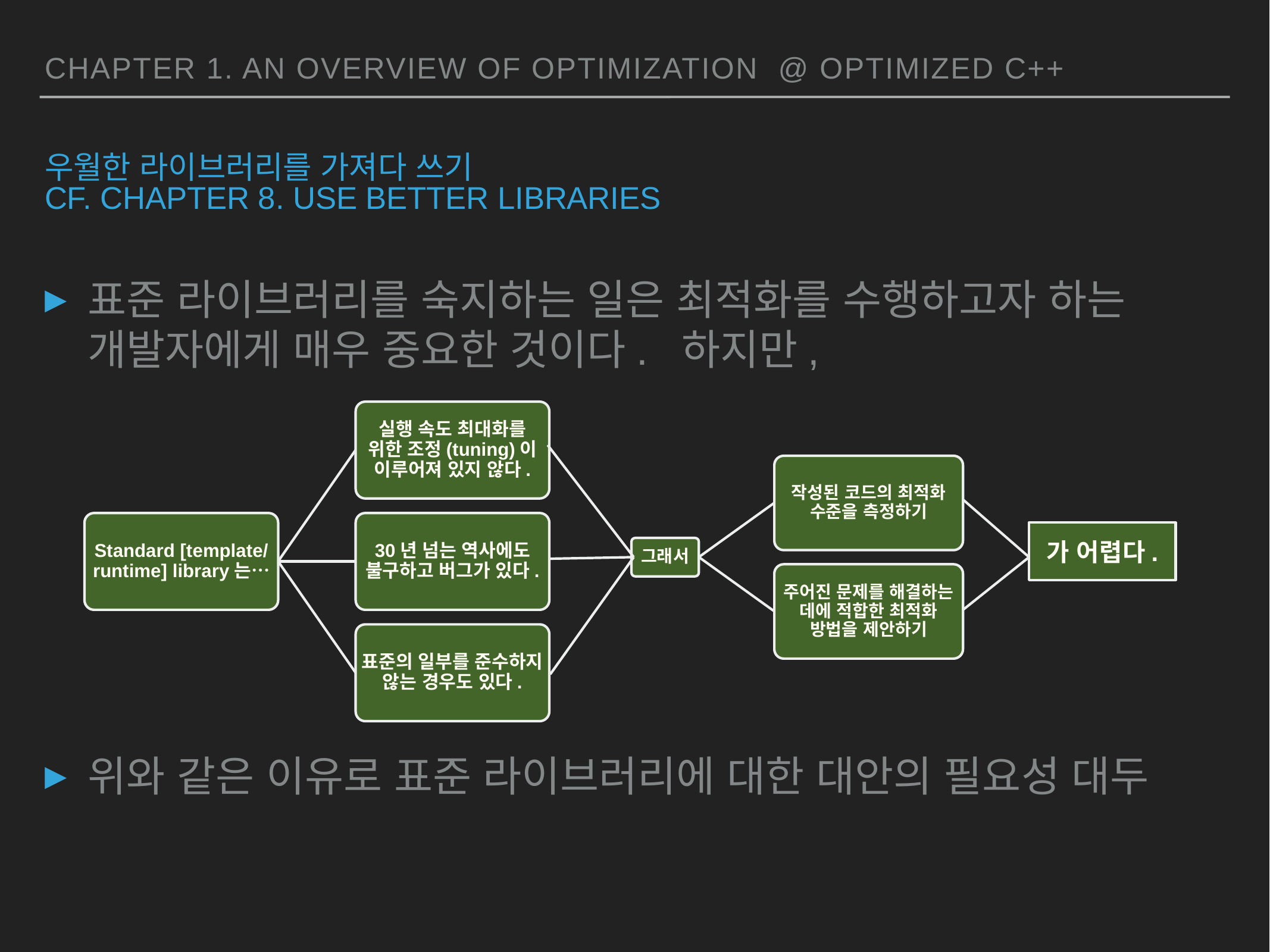

chapter 1. an overview of optimization  @ Optimized c++
# 우월한 라이브러리를 가져다 쓰기 cf. Chapter 8. Use Better Libraries
표준 라이브러리를 숙지하는 일은 최적화를 수행하고자 하는 개발자에게 매우 중요한 것이다.  하지만,

위와 같은 이유로 표준 라이브러리에 대한 대안의 필요성 대두
실행 속도 최대화를 위한 조정(tuning)이 이루어져 있지 않다.

Standard [template/runtime] library는…
30년 넘는 역사에도 불구하고 버그가 있다.

표준의 일부를 준수하지 않는 경우도 있다.
작성된 코드의 최적화 수준을 측정하기

그래서
주어진 문제를 해결하는 데에 적합한 최적화 방법을 제안하기

가 어렵다.